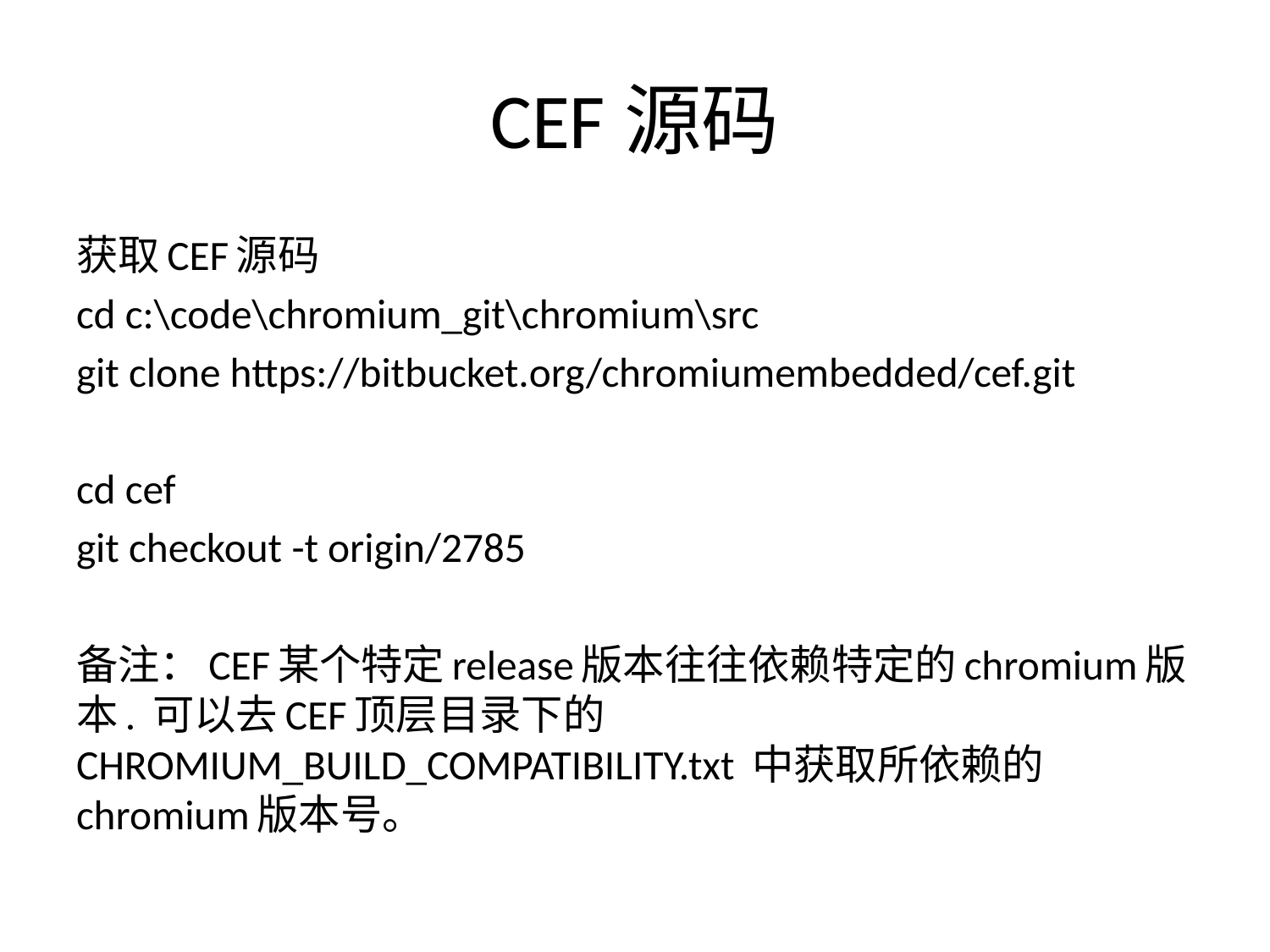

# CEF源码
获取CEF源码
cd c:\code\chromium_git\chromium\src
git clone https://bitbucket.org/chromiumembedded/cef.git

cd cef
git checkout -t origin/2785

备注：CEF某个特定release版本往往依赖特定的chromium版本. 可以去CEF顶层目录下的CHROMIUM_BUILD_COMPATIBILITY.txt 中获取所依赖的chromium版本号。